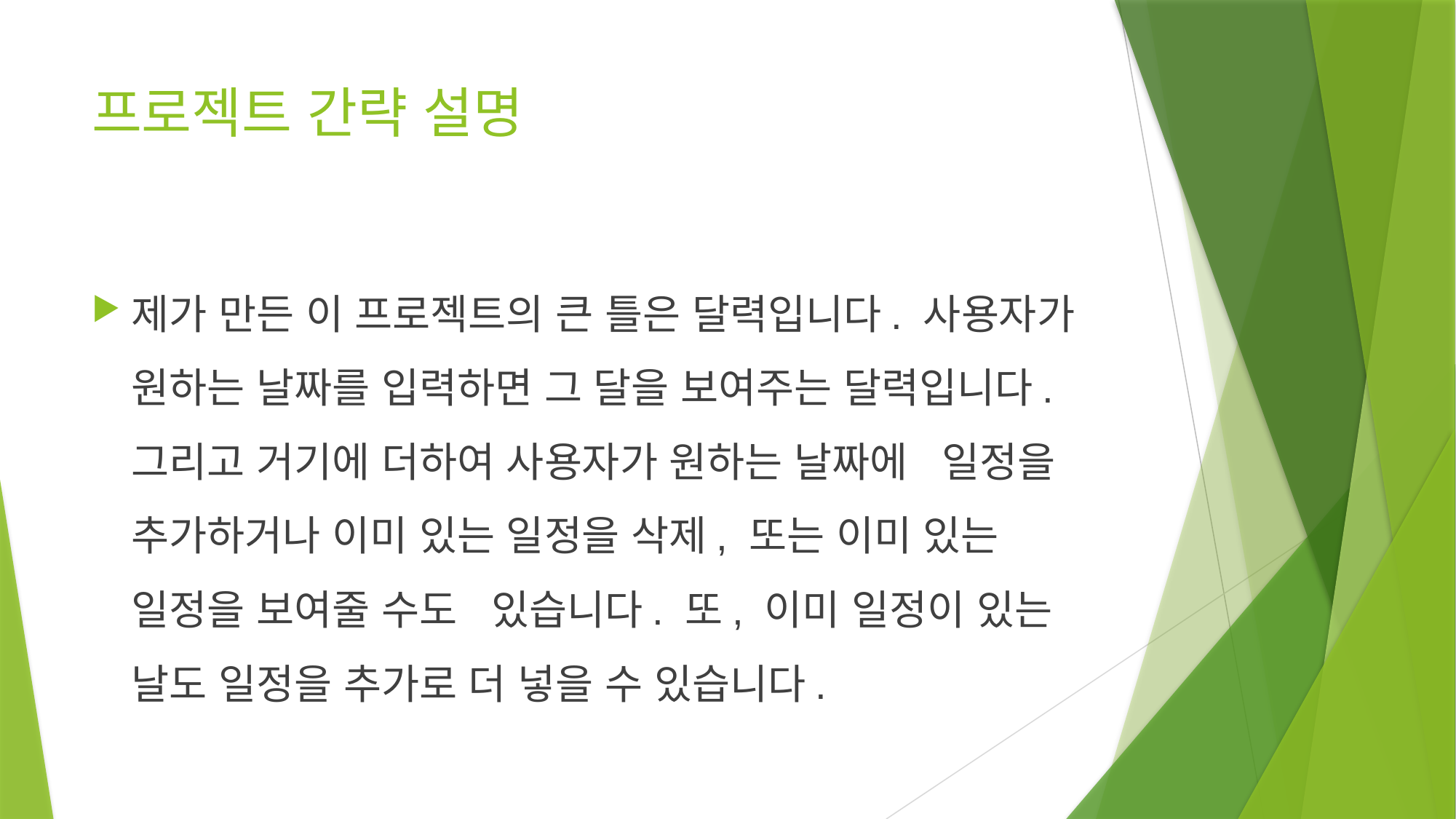

# 프로젝트 간략 설명
제가 만든 이 프로젝트의 큰 틀은 달력입니다. 사용자가 원하는 날짜를 입력하면 그 달을 보여주는 달력입니다. 그리고 거기에 더하여 사용자가 원하는 날짜에   일정을 추가하거나 이미 있는 일정을 삭제, 또는 이미 있는 일정을 보여줄 수도   있습니다. 또, 이미 일정이 있는 날도 일정을 추가로 더 넣을 수 있습니다.